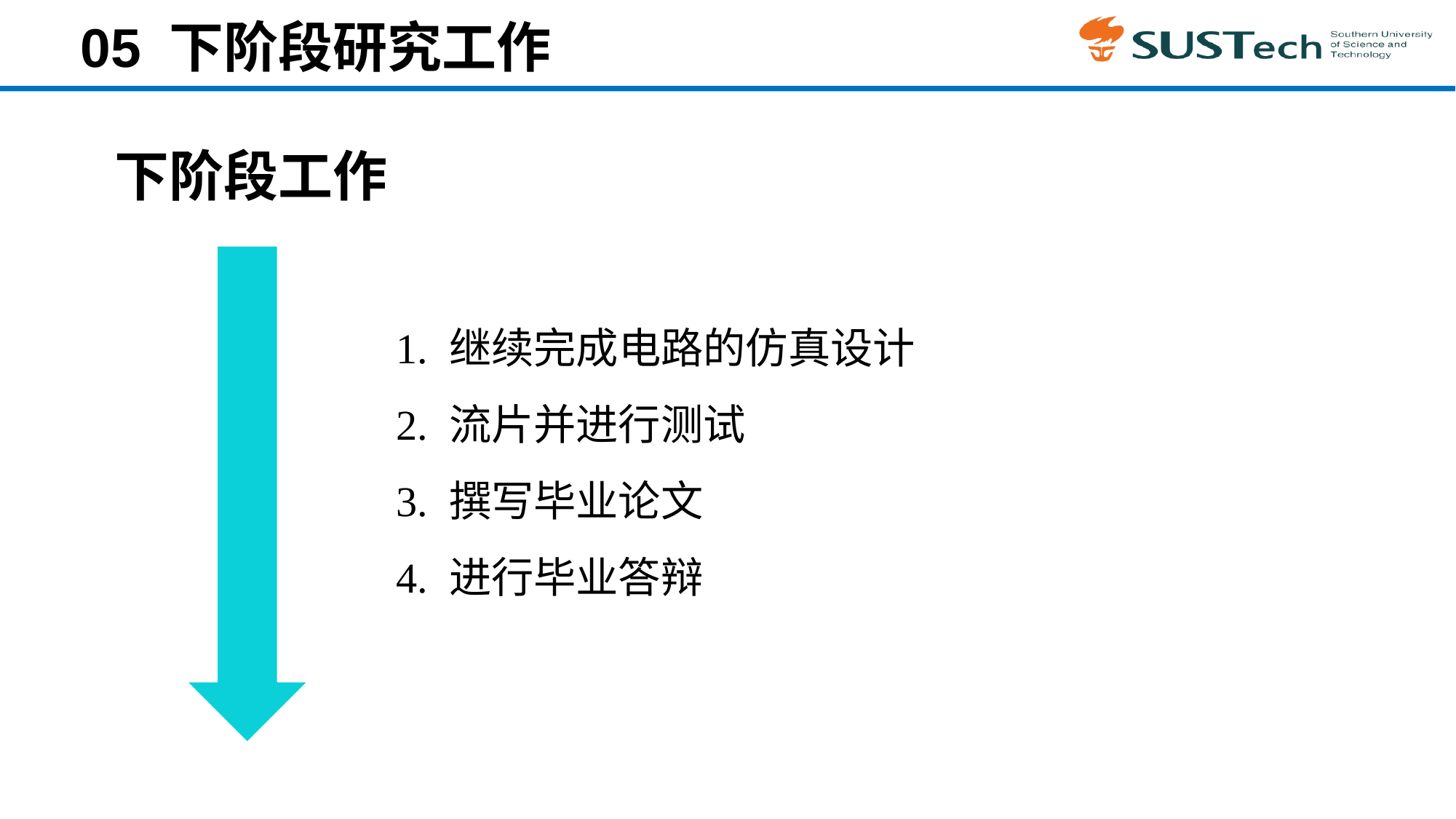

05 下阶段研究工作
下阶段工作

下阶段研究工作
1. 继续完成电路的仿真设计
2. 流片并进行测试
3. 撰写毕业论文
4. 进行毕业答辩